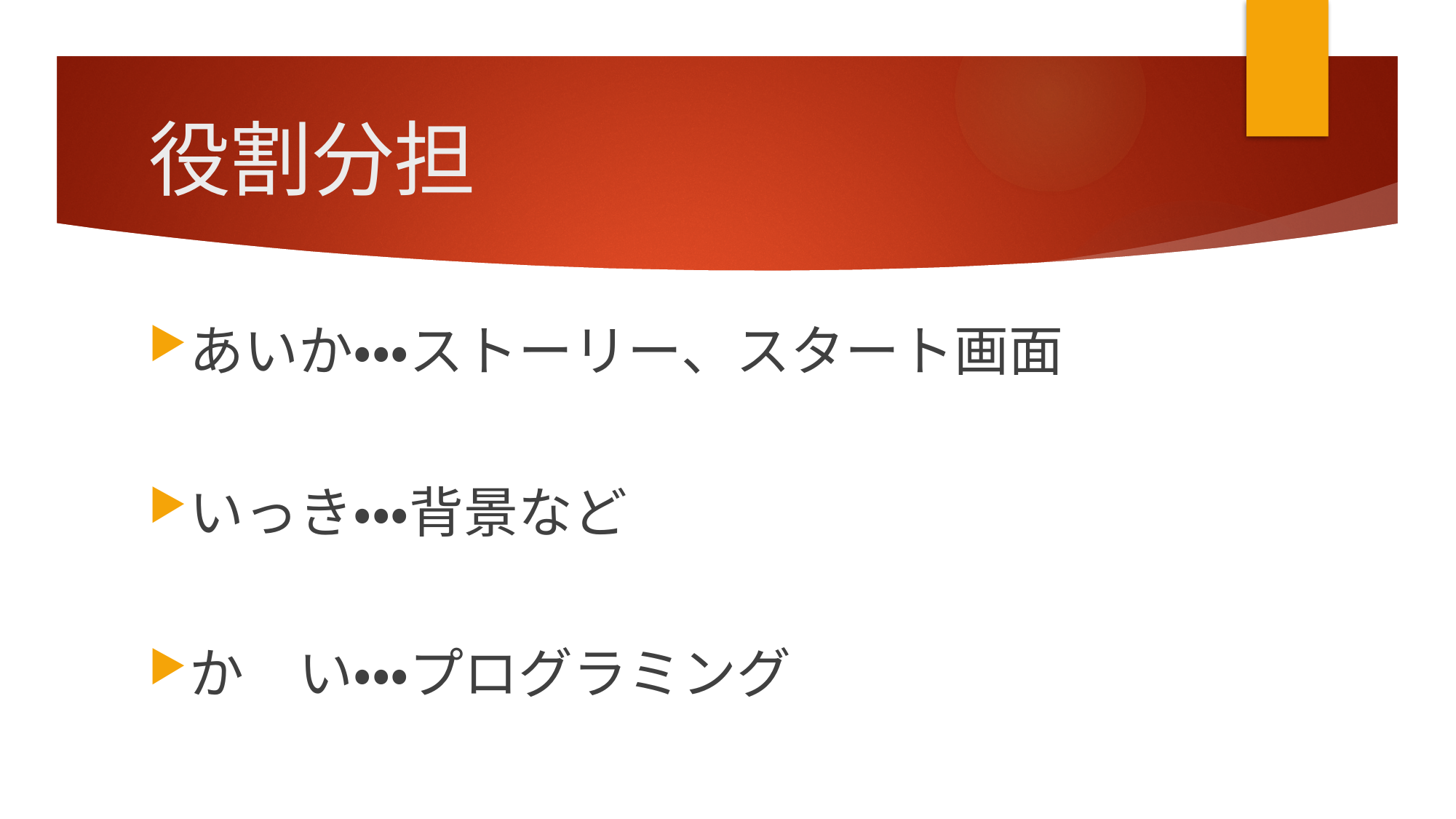

# 役割分担
あいか・・・ストーリー、スタート画面

いっき・・・背景など

か　い・・・プログラミング